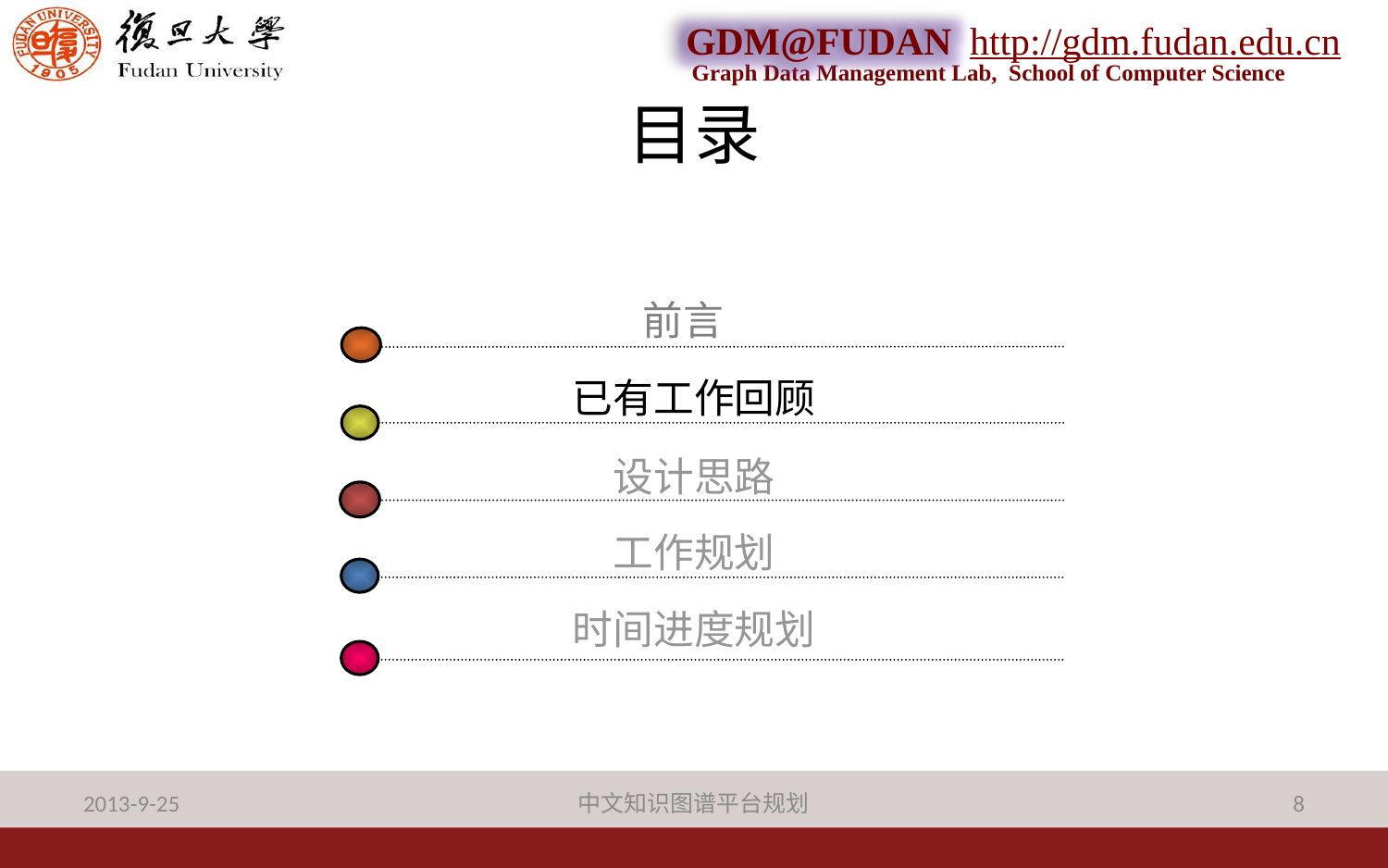

# 目录
前言

已有工作回顾

设计思路

工作规划

时间进度规划

2013-9-25
中文知识图谱平台规划
8